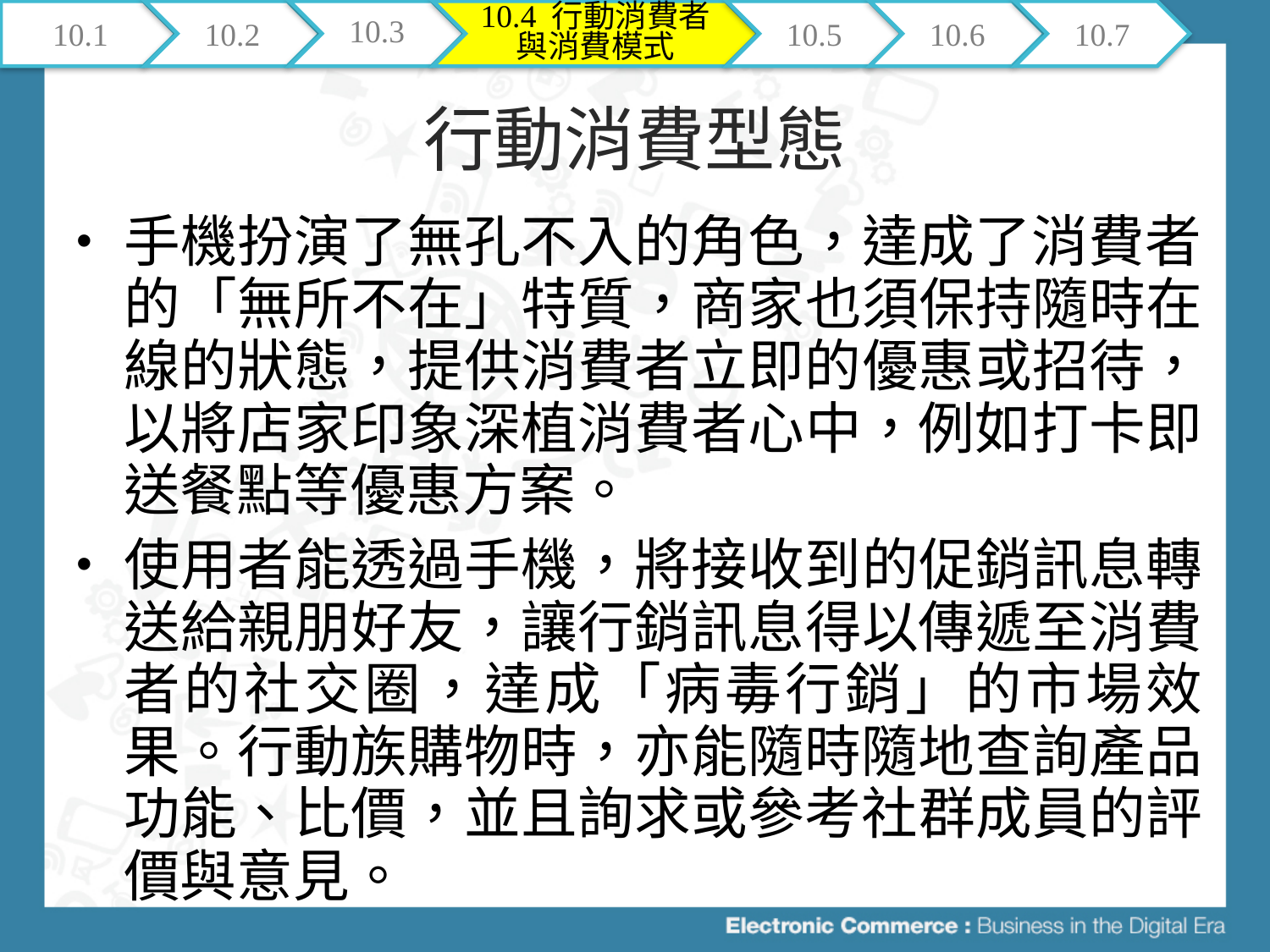

10.1
10.2
10.3
10.4 行動消費者與消費模式
10.5
10.6
10.7
# 行動消費型態
手機扮演了無孔不入的角色，達成了消費者的「無所不在」特質，商家也須保持隨時在線的狀態，提供消費者立即的優惠或招待，以將店家印象深植消費者心中，例如打卡即送餐點等優惠方案。
使用者能透過手機，將接收到的促銷訊息轉送給親朋好友，讓行銷訊息得以傳遞至消費者的社交圈，達成「病毒行銷」的市場效果。行動族購物時，亦能隨時隨地查詢產品功能、比價，並且詢求或參考社群成員的評價與意見。